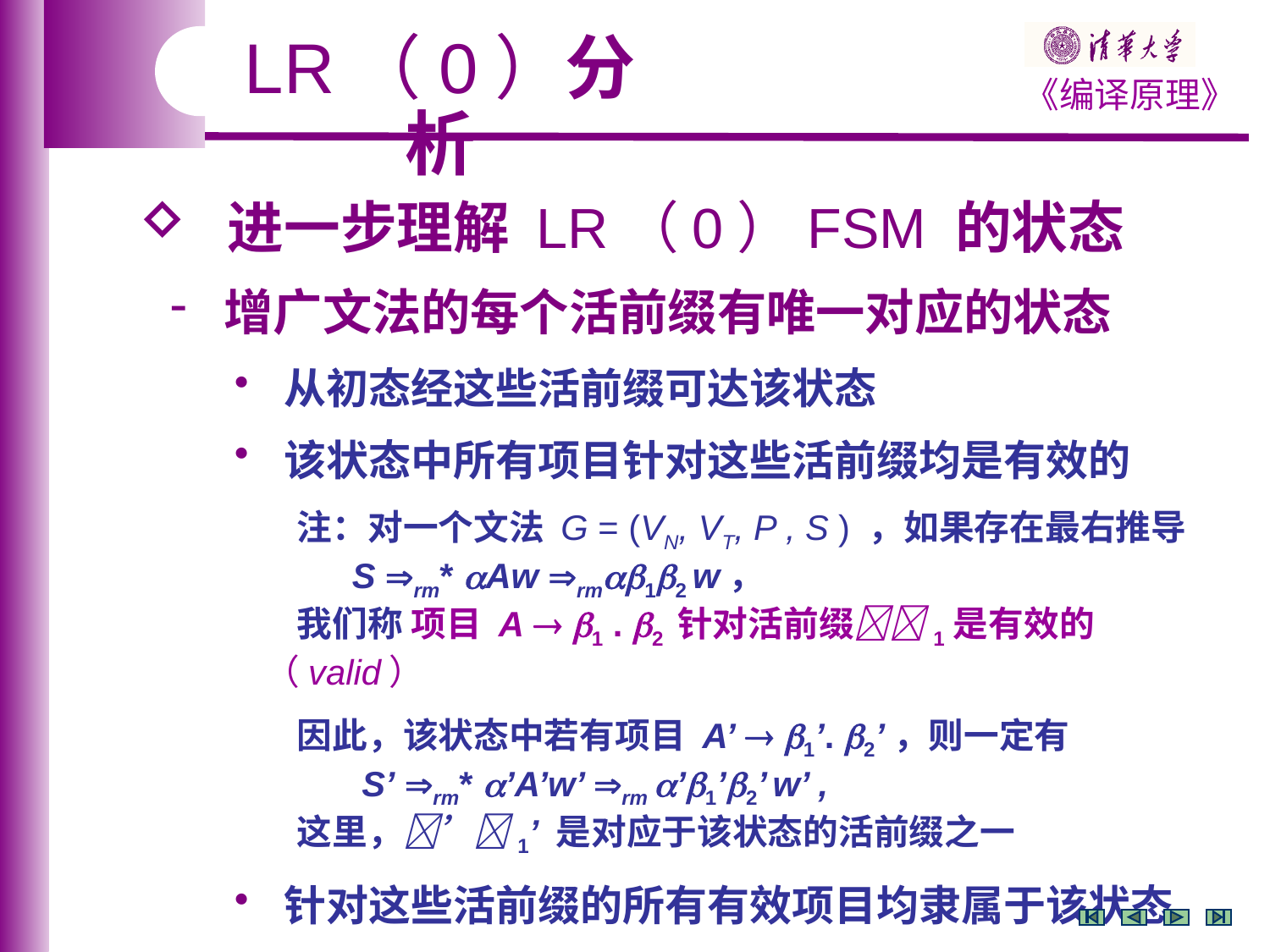

LR（0）分析
  进一步理解 LR（0）FSM 的状态

 增广文法的每个活前缀有唯一对应的状态

 从初态经这些活前缀可达该状态

 该状态中所有项目针对这些活前缀均是有效的

   注：对一个文法 G = (VN, VT, P , S ) ，如果存在最右推导
         S ⇒rm* αAw ⇒rmαβ1β2 w，
   我们称 项目 A → β1 . β2 针对活前缀αβ1是有效的（valid）

   因此，该状态中若有项目 A’ → β1’. β2’，则一定有
          S’ ⇒rm* α’A’w’ ⇒rm α’β1’β2’ w’ ,
   这里，α’β1’ 是对应于该状态的活前缀之一

 针对这些活前缀的所有有效项目均隶属于该状态

   （上述结论的证明超出本课程范围）